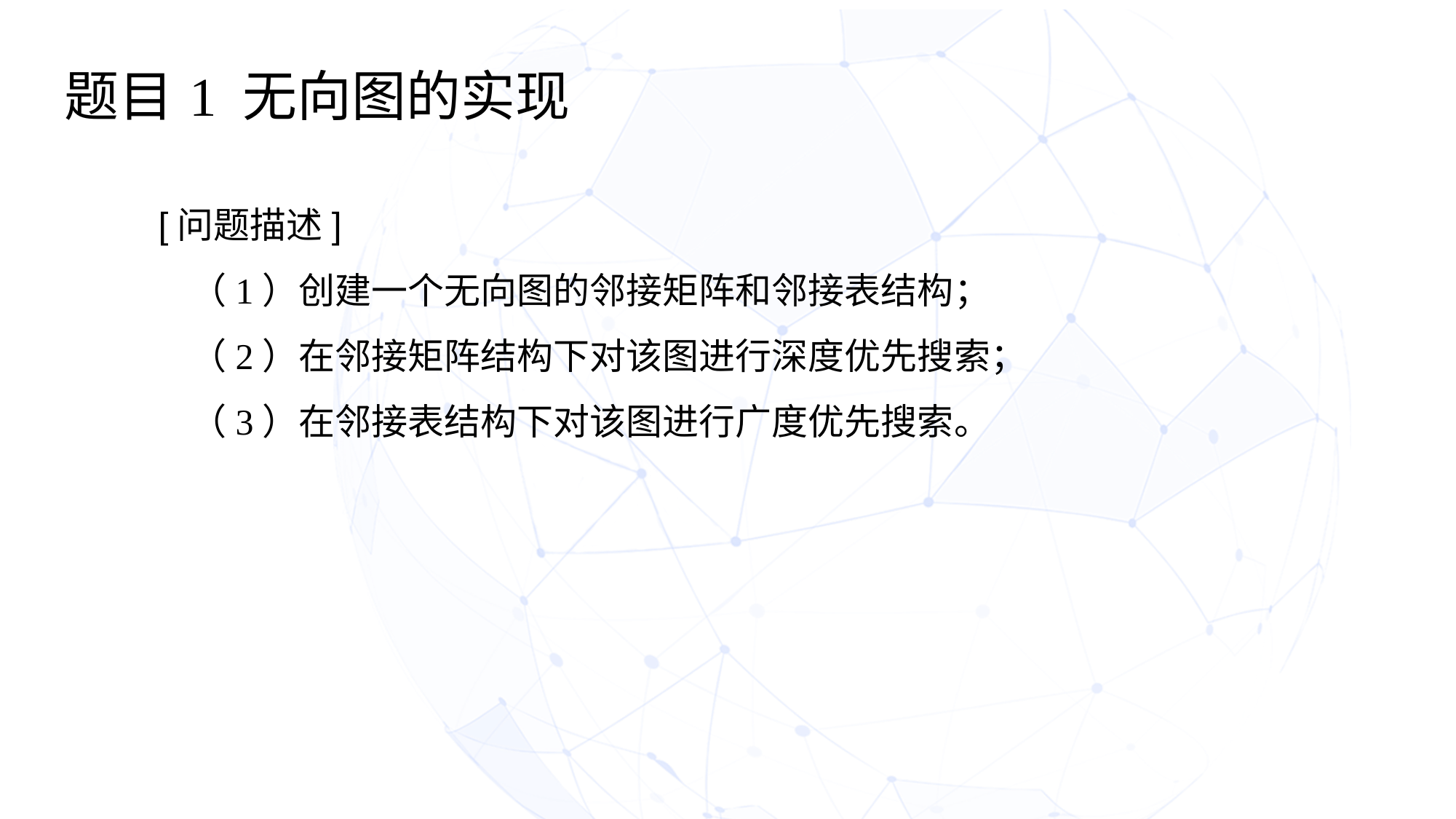

题目1 无向图的实现
[问题描述]
（1）创建一个无向图的邻接矩阵和邻接表结构；
（2）在邻接矩阵结构下对该图进行深度优先搜索；
（3）在邻接表结构下对该图进行广度优先搜索。